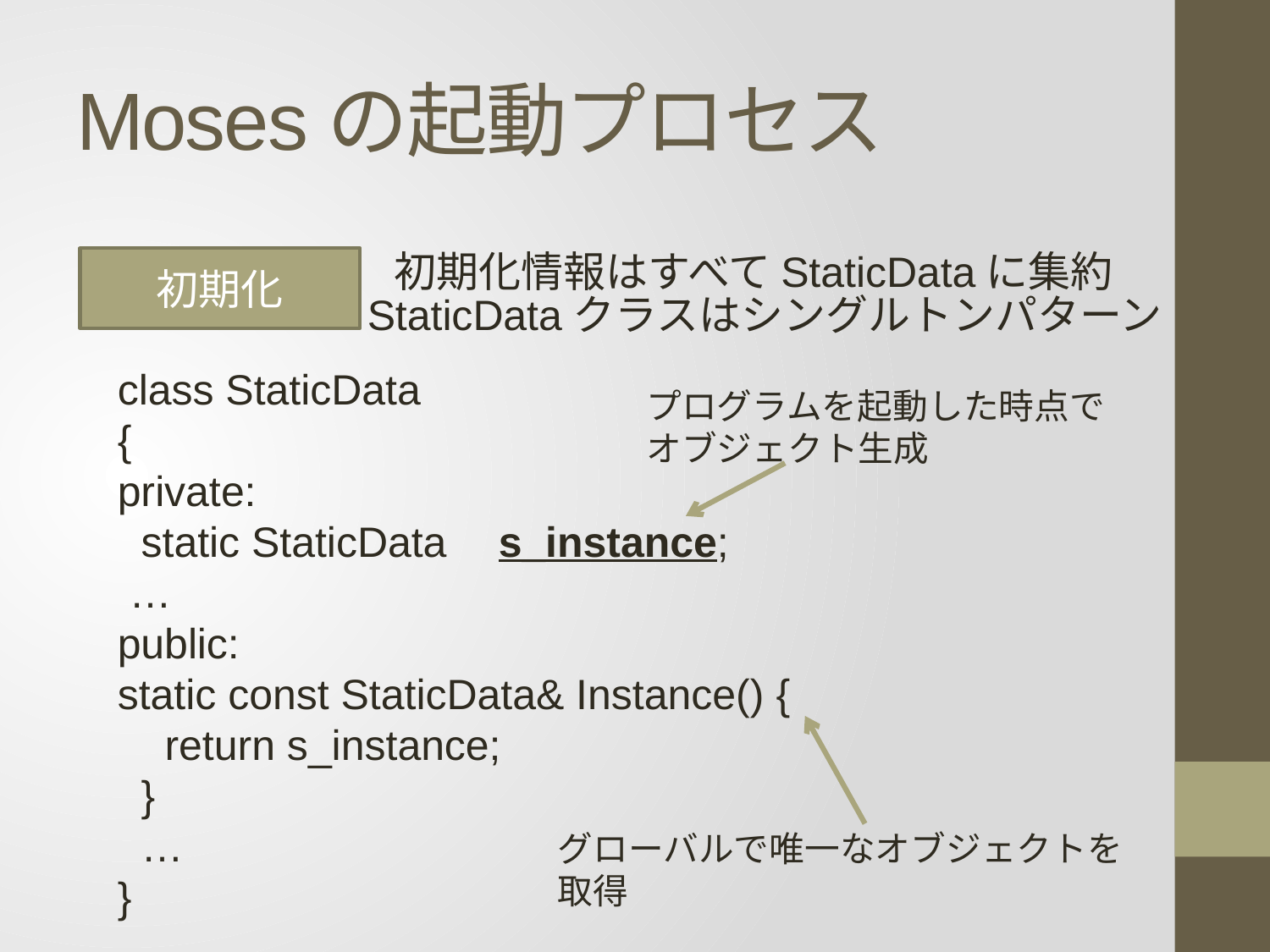

# Mosesの起動プロセス
初期化情報はすべてStaticDataに集約
初期化
StaticDataクラスはシングルトンパターン
class StaticData
{
private:
  static StaticData	s_instance;
 …
public:
static const StaticData& Instance() {
    return s_instance;
  }
  …
}
プログラムを起動した時点で
オブジェクト生成
グローバルで唯一なオブジェクトを取得